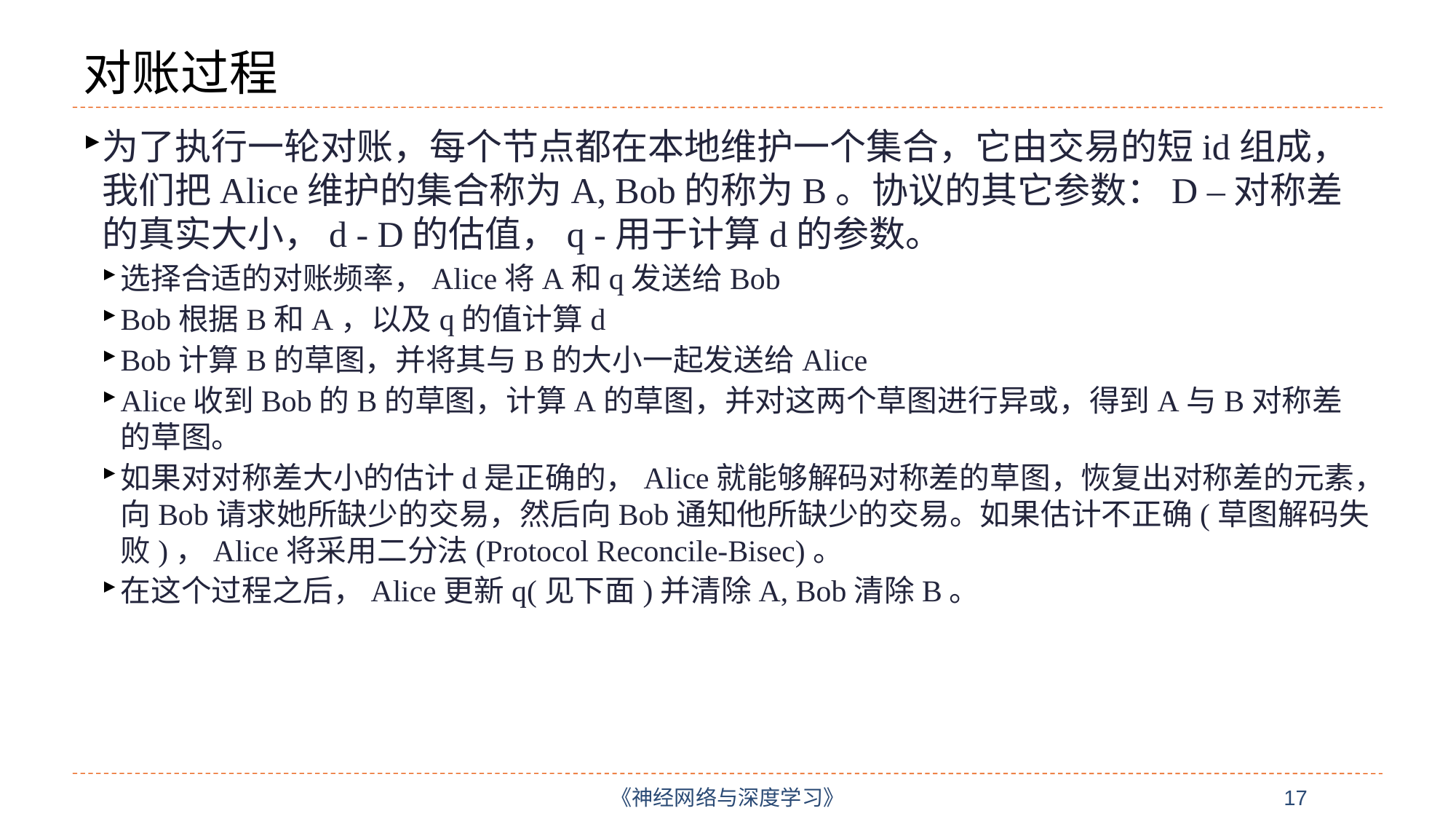

# 对账过程
为了执行一轮对账，每个节点都在本地维护一个集合，它由交易的短id组成，我们把Alice维护的集合称为A, Bob的称为B。协议的其它参数：D –对称差的真实大小，d - D的估值，q -用于计算d的参数。
选择合适的对账频率，Alice将A和q发送给Bob
Bob根据B和A，以及q的值计算d
Bob计算B的草图，并将其与B的大小一起发送给Alice
Alice收到Bob的B的草图，计算A的草图，并对这两个草图进行异或，得到A与B对称差的草图。
如果对对称差大小的估计d是正确的，Alice就能够解码对称差的草图，恢复出对称差的元素，向Bob请求她所缺少的交易，然后向Bob通知他所缺少的交易。如果估计不正确(草图解码失败)，Alice将采用二分法(Protocol Reconcile-Bisec)。
在这个过程之后，Alice更新q(见下面)并清除A, Bob清除B。